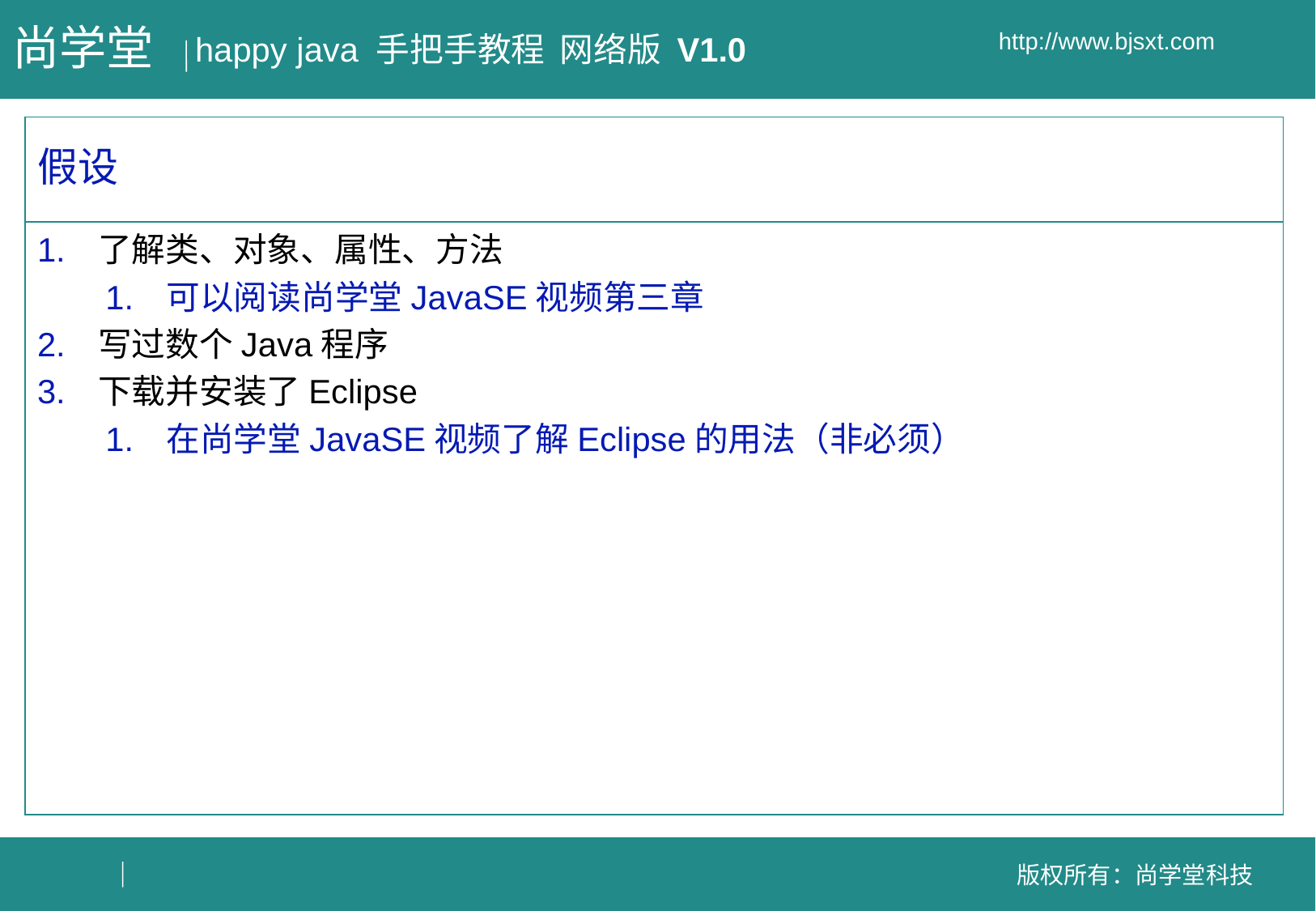

# 假设
了解类、对象、属性、方法
可以阅读尚学堂JavaSE视频第三章
写过数个Java程序
下载并安装了Eclipse
在尚学堂JavaSE视频了解Eclipse的用法（非必须）